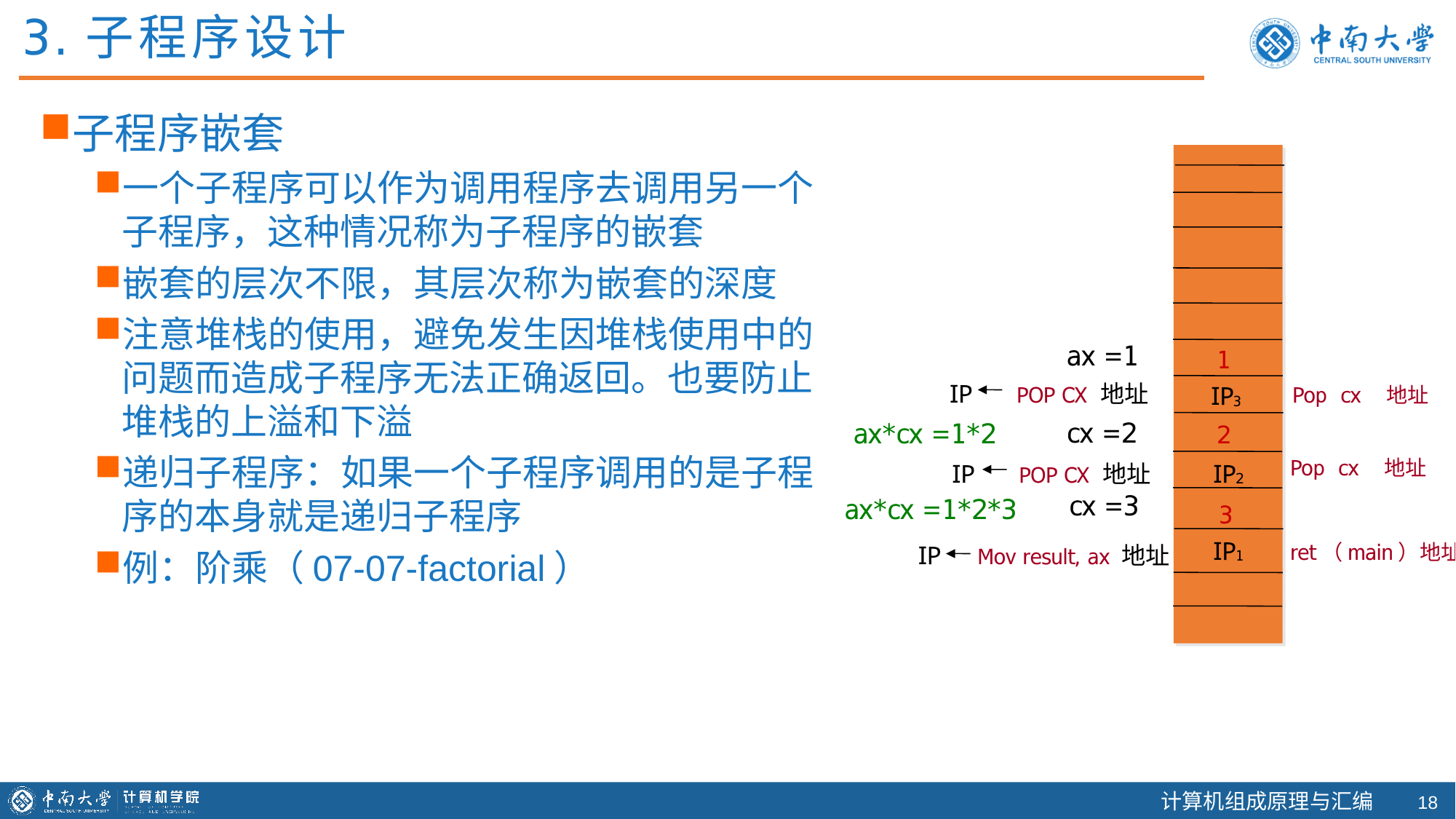

3.子程序设计

子程序嵌套
一个子程序可以作为调用程序去调用另一个子程序，这种情况称为子程序的嵌套
嵌套的层次不限，其层次称为嵌套的深度
注意堆栈的使用，避免发生因堆栈使用中的问题而造成子程序无法正确返回。也要防止堆栈的上溢和下溢
递归子程序：如果一个子程序调用的是子程序的本身就是递归子程序
例：阶乘（07-07-factorial）

ax =1

1
IP      POP CX 地址

IP3
Pop  cx   地址

cx =2
ax*cx =1*2

2
Pop  cx   地址

IP      POP CX 地址
IP2

cx =3
ax*cx =1*2*3

3

IP1
ret（main）地址
IP     Mov result, ax 地址

18